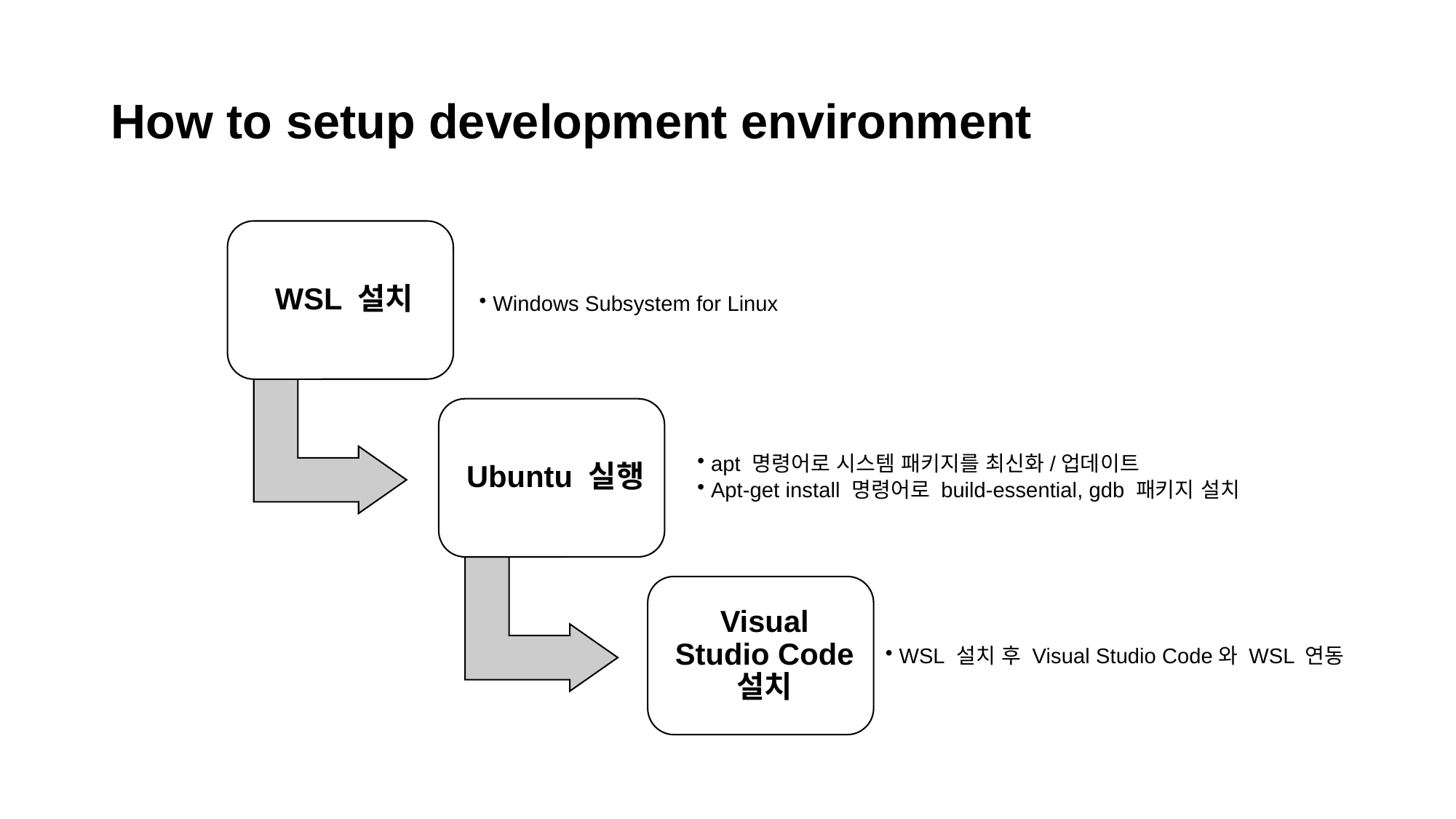

# How to setup development environment
WSL 설치
Windows Subsystem for Linux
Ubuntu 실행
apt 명령어로 시스템 패키지를 최신화/업데이트
Apt-get install 명령어로 build-essential, gdb 패키지 설치
Visual Studio Code 설치
WSL 설치 후 Visual Studio Code와 WSL 연동